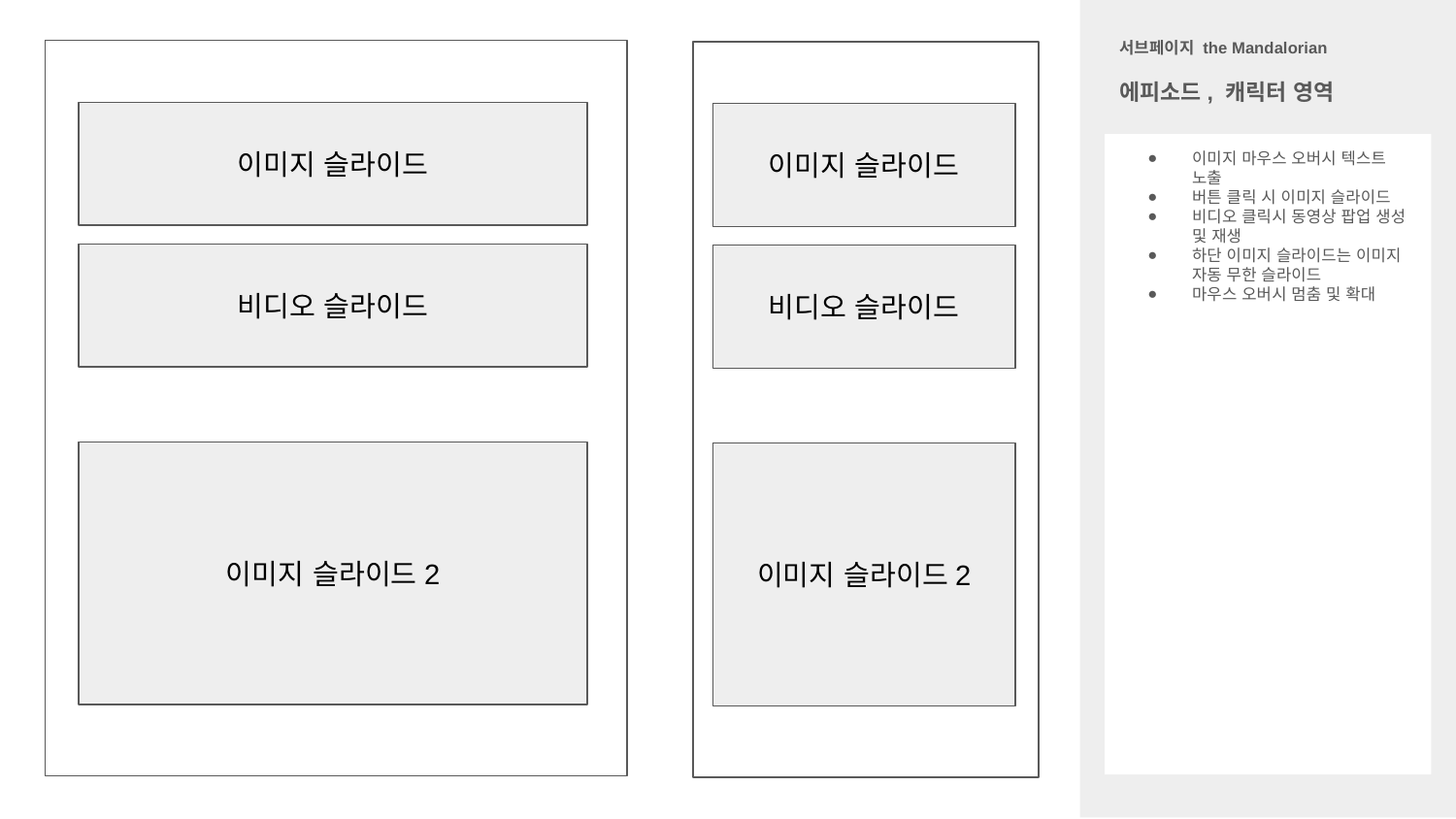

서브페이지 the Mandalorian

에피소드, 캐릭터 영역
이미지 슬라이드
이미지 슬라이드
이미지 마우스 오버시 텍스트 노출
버튼 클릭 시 이미지 슬라이드
비디오 클릭시 동영상 팝업 생성 및 재생
하단 이미지 슬라이드는 이미지 자동 무한 슬라이드
마우스 오버시 멈춤 및 확대
비디오 슬라이드
비디오 슬라이드
이미지 슬라이드2
이미지 슬라이드2